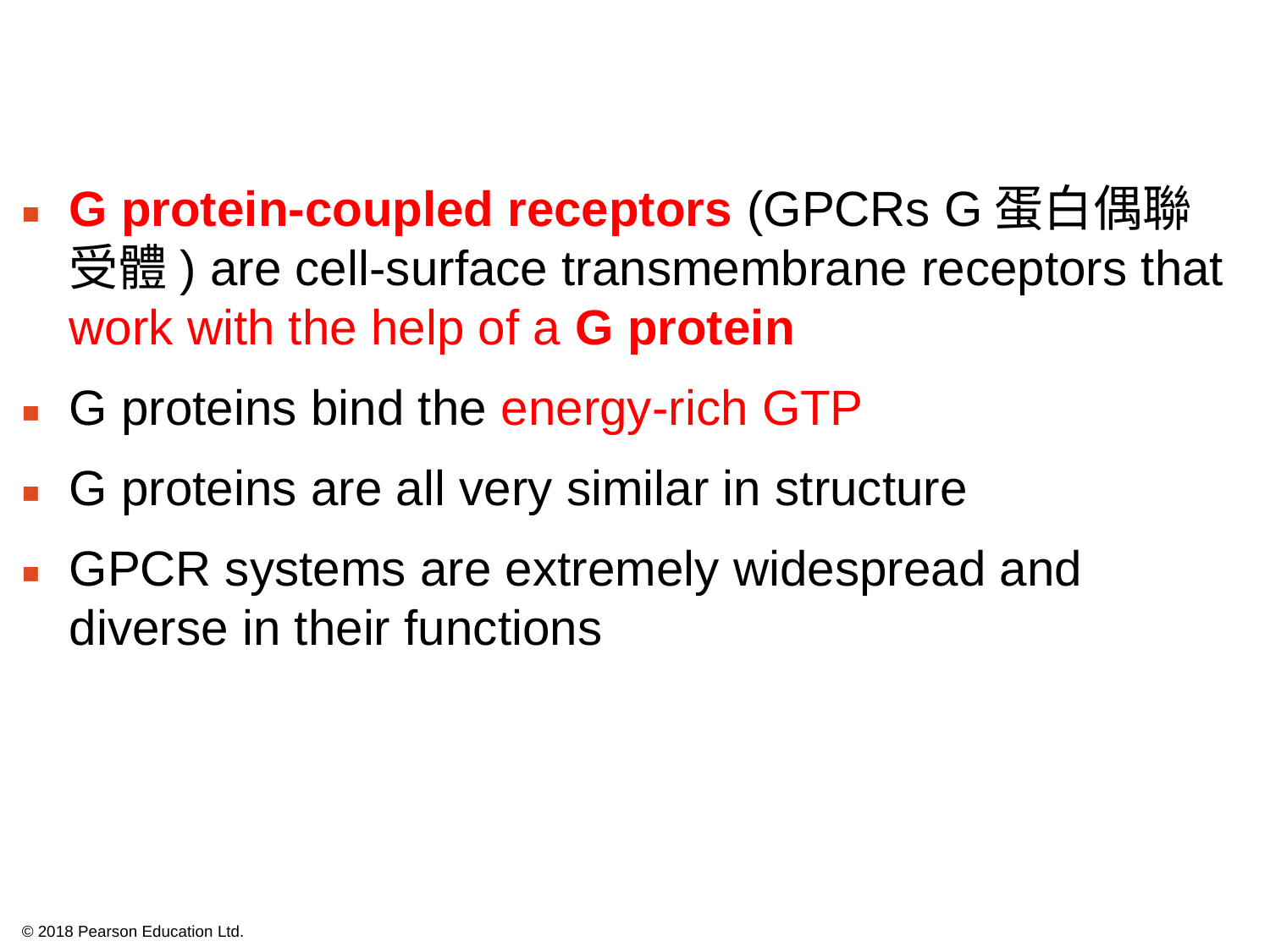

G protein-coupled receptors (GPCRs G蛋白偶聯受體) are cell-surface transmembrane receptors that work with the help of a G protein
G proteins bind the energy-rich GTP
G proteins are all very similar in structure
GPCR systems are extremely widespread and diverse in their functions
© 2018 Pearson Education Ltd.